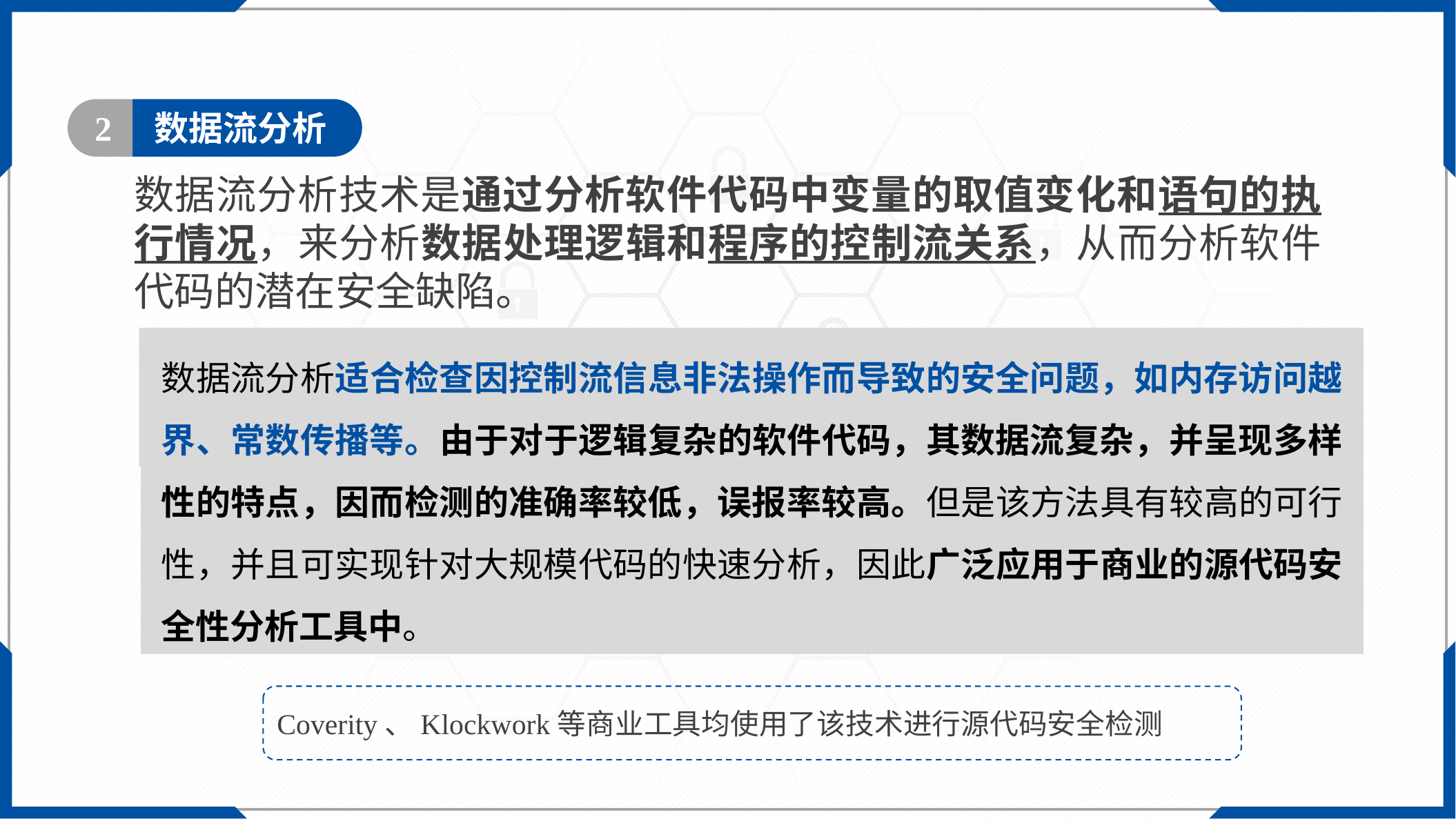

2
数据流分析
数据流分析技术是通过分析软件代码中变量的取值变化和语句的执行情况，来分析数据处理逻辑和程序的控制流关系，从而分析软件代码的潜在安全缺陷。
数据流分析首先将代码构造为抽象语法树或程序控制流图，接着追踪获取变量的变化信息，描述程序的运行行为，进而根据事先定义的安全规则检测出安全缺陷和漏洞。
数据流分析适合检查因控制流信息非法操作而导致的安全问题，如内存访问越界、常数传播等。由于对于逻辑复杂的软件代码，其数据流复杂，并呈现多样性的特点，因而检测的准确率较低，误报率较高。但是该方法具有较高的可行性，并且可实现针对大规模代码的快速分析，因此广泛应用于商业的源代码安全性分析工具中。
Coverity、Klockwork等商业工具均使用了该技术进行源代码安全检测